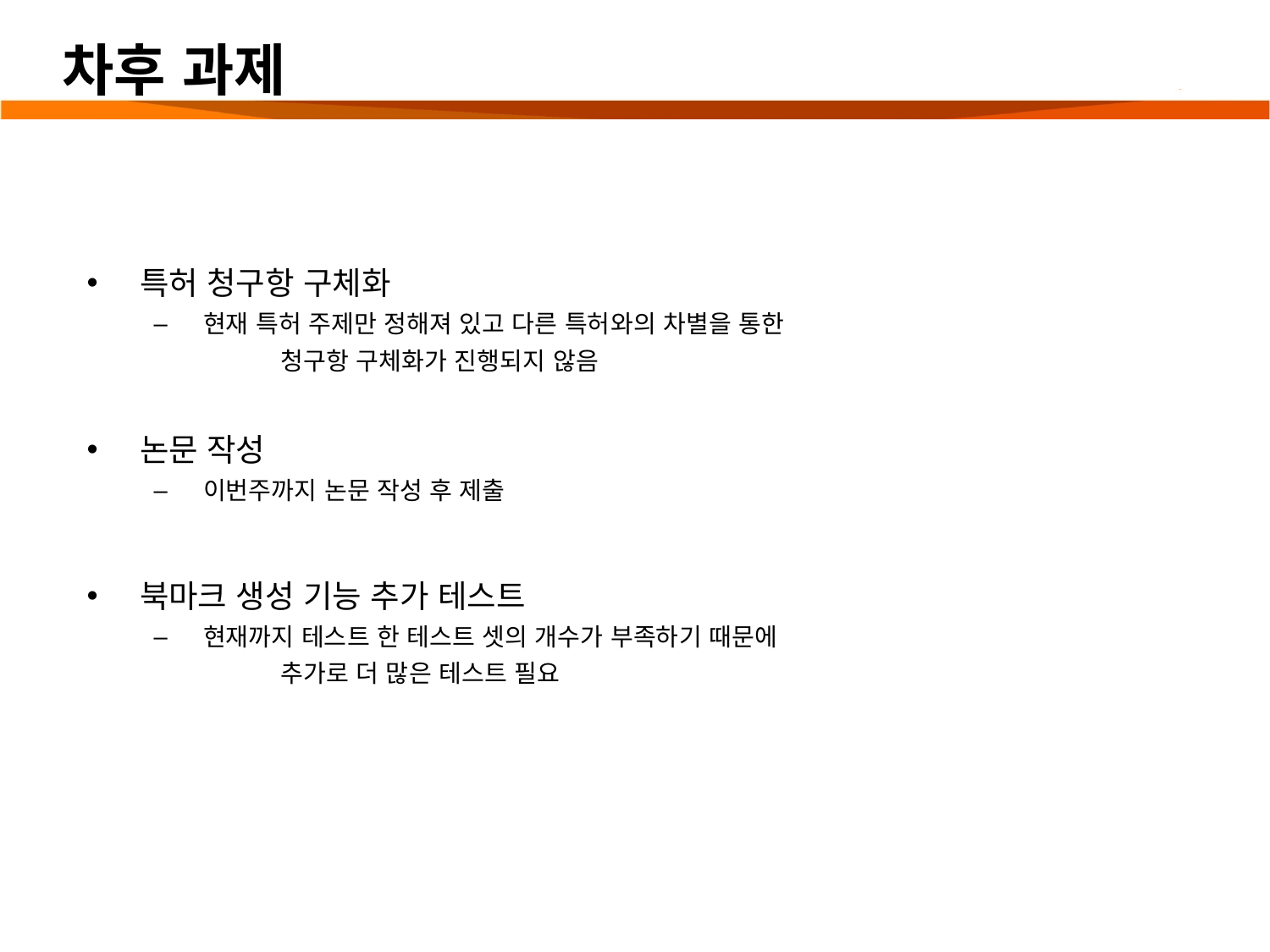

# 차후 과제
특허 청구항 구체화
현재 특허 주제만 정해져 있고 다른 특허와의 차별을 통한
	청구항 구체화가 진행되지 않음

논문 작성
이번주까지 논문 작성 후 제출

북마크 생성 기능 추가 테스트
현재까지 테스트 한 테스트 셋의 개수가 부족하기 때문에
	추가로 더 많은 테스트 필요